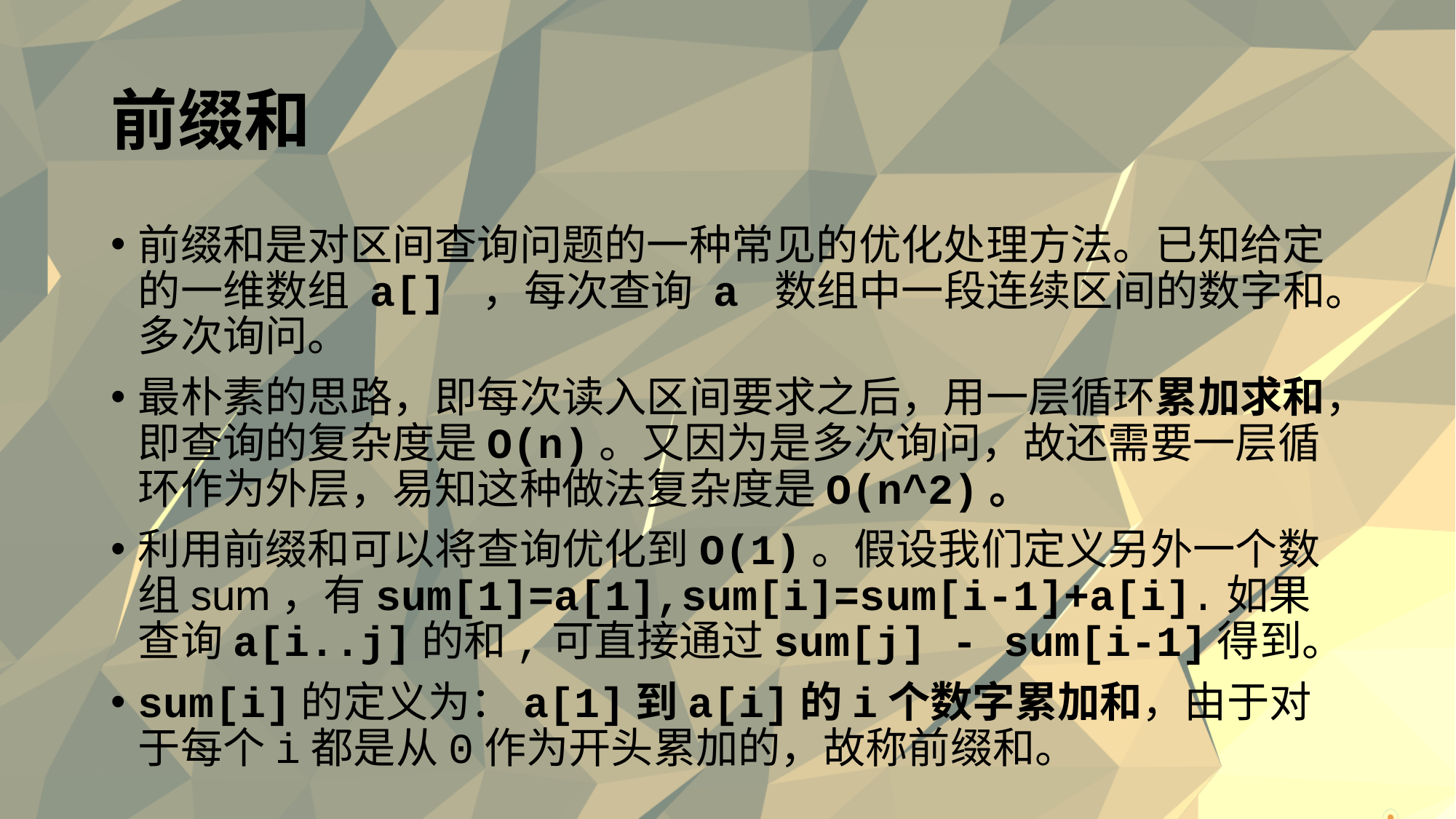

# 前缀和
前缀和是对区间查询问题的一种常见的优化处理方法。已知给定的一维数组 a[] ，每次查询 a 数组中一段连续区间的数字和。多次询问。
最朴素的思路，即每次读入区间要求之后，用一层循环累加求和，即查询的复杂度是O(n)。又因为是多次询问，故还需要一层循环作为外层，易知这种做法复杂度是O(n^2)。
利用前缀和可以将查询优化到O(1)。假设我们定义另外一个数组sum，有sum[1]=a[1],sum[i]=sum[i-1]+a[i].如果查询a[i..j]的和,可直接通过sum[j] - sum[i-1]得到。
sum[i]的定义为：a[1]到a[i]的i个数字累加和，由于对于每个i都是从0作为开头累加的，故称前缀和。